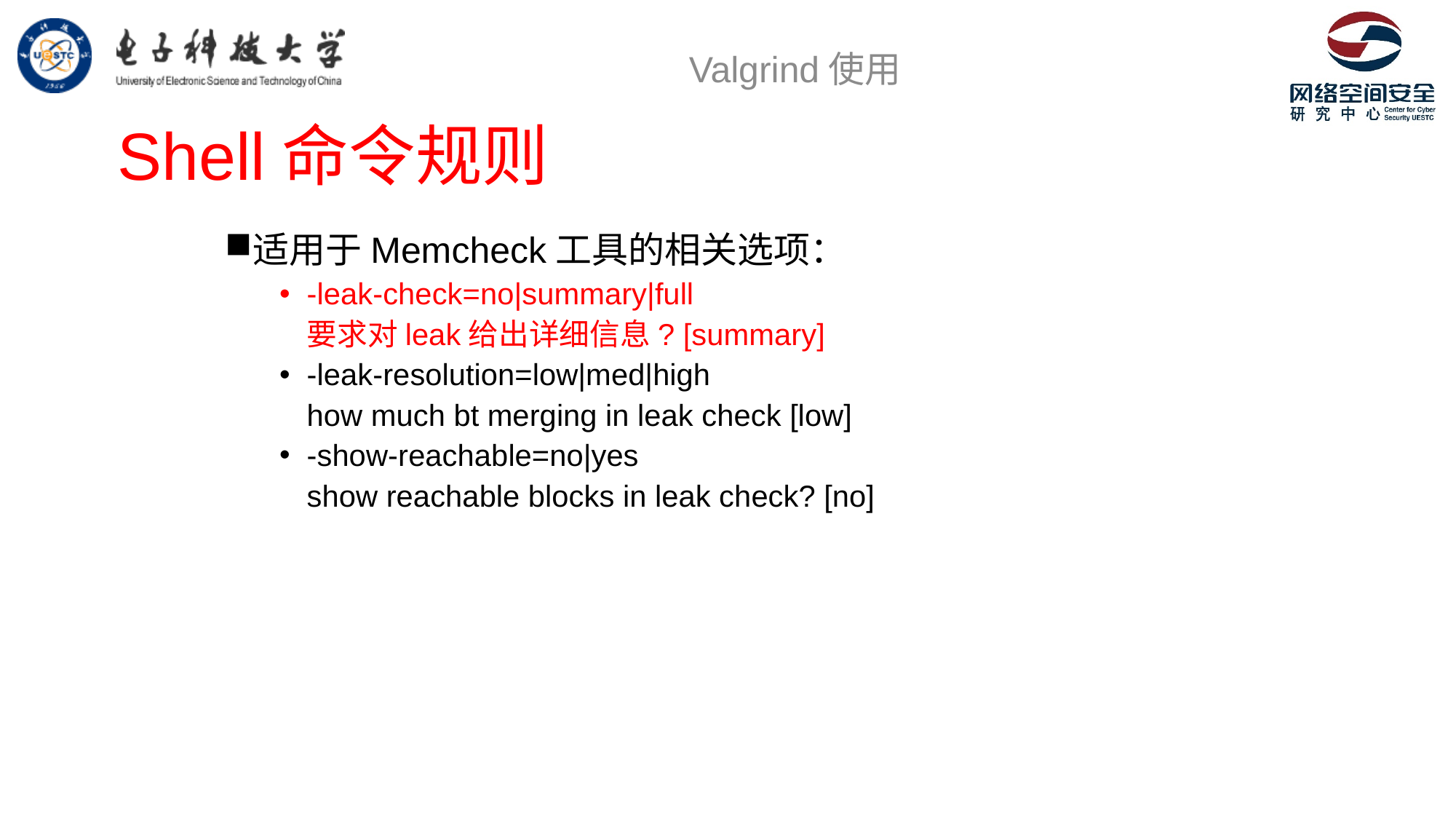

Valgrind使用
Shell命令规则
适用于Memcheck工具的相关选项：
-leak-check=no|summary|full
	要求对leak给出详细信息? [summary]
-leak-resolution=low|med|high
	how much bt merging in leak check [low]
-show-reachable=no|yes
 	show reachable blocks in leak check? [no]